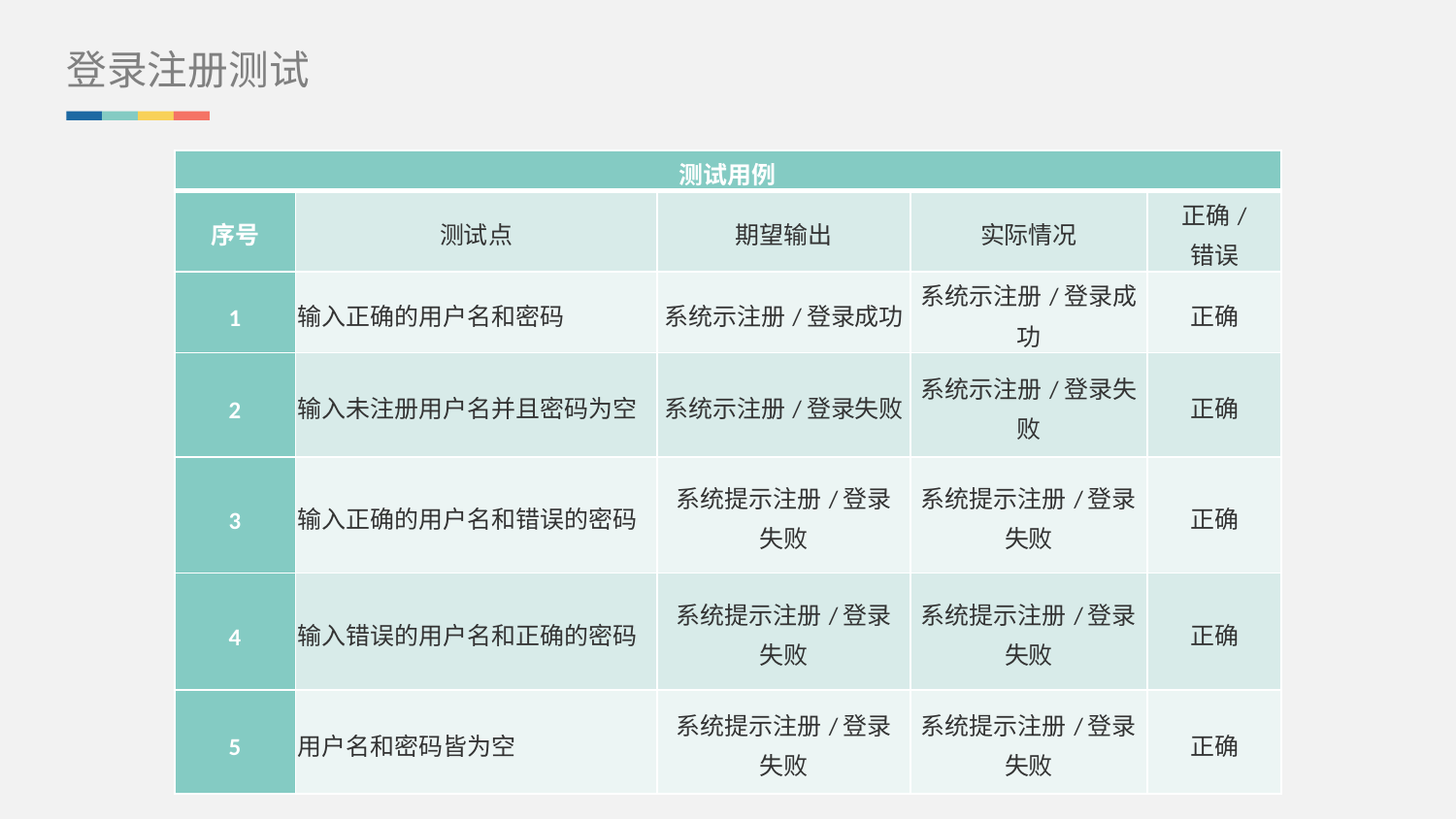

登录注册测试

| 测试用例 |  |  |  |  |
| --- | --- | --- | --- | --- |
| 序号 | 测试点 | 期望输出 | 实际情况 | 正确/ 错误 |
| 1 | 输入正确的用户名和密码 | 系统示注册/登录成功 | 系统示注册/登录成功 | 正确 |
| 2 | 输入未注册用户名并且密码为空 | 系统示注册/登录失败 | 系统示注册/登录失败 | 正确 |
| 3 | 输入正确的用户名和错误的密码 | 系统提示注册/登录 失败 | 系统提示注册/登录失败 | 正确 |
| 4 | 输入错误的用户名和正确的密码 | 系统提示注册/登录 失败 | 系统提示注册/登录 失败 | 正确 |
| 5 | 用户名和密码皆为空 | 系统提示注册/登录 失败 | 系统提示注册/登录 失败 | 正确 |